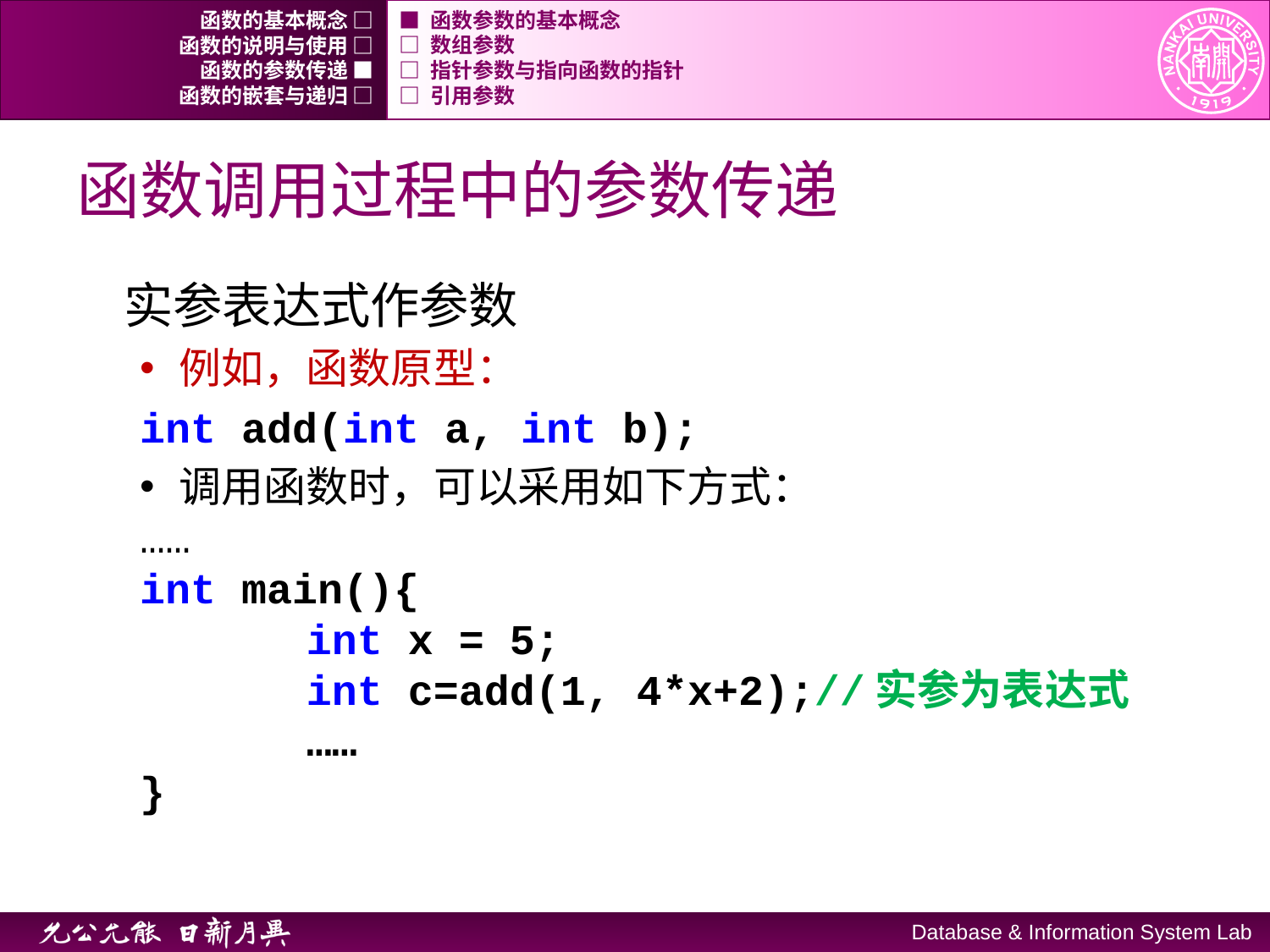

函数的基本概念 □
■ 函数参数的基本概念
函数的说明与使用 □
□ 数组参数
函数的参数传递 ■
□ 指针参数与指向函数的指针
函数的嵌套与递归 □
□ 引用参数
# 函数调用过程中的参数传递
实参表达式作参数
例如，函数原型：
int add(int a, int b);
调用函数时，可以采用如下方式：
……
int main(){
		int x = 5;
		int c=add(1, 4*x+2);//实参为表达式
		……
}